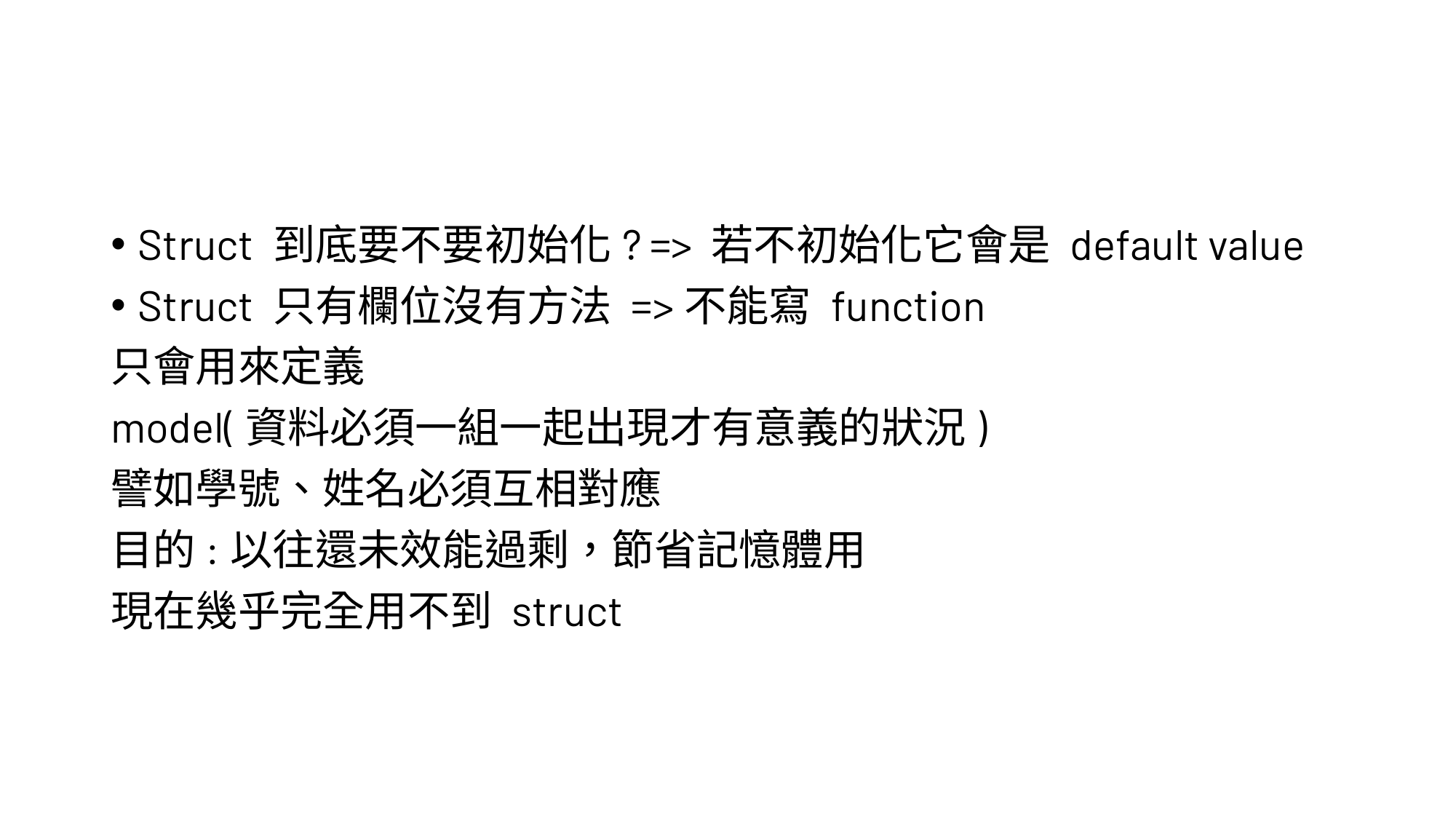

#
Struct 到底要不要初始化? => 若不初始化它會是 default value
Struct 只有欄位沒有方法 =>不能寫 function
只會用來定義
model(資料必須一組一起出現才有意義的狀況)
譬如學號、姓名必須互相對應
目的:以往還未效能過剩，節省記憶體用
現在幾乎完全用不到 struct